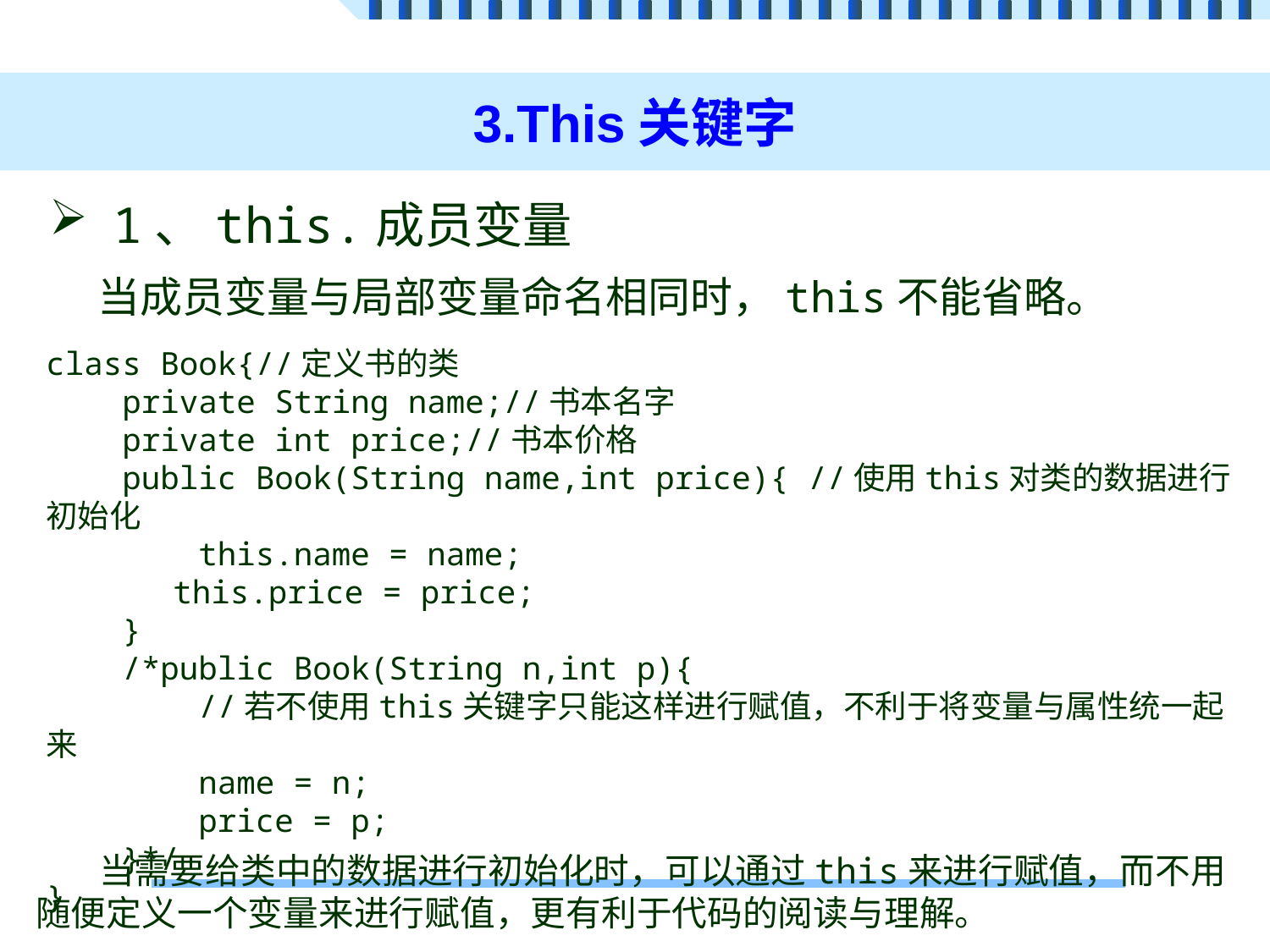

# 3.This关键字
1、this.成员变量
当成员变量与局部变量命名相同时，this不能省略。
class Book{//定义书的类
    private String name;//书本名字
    private int price;//书本价格
    public Book(String name,int price){ //使用this对类的数据进行初始化
        this.name = name;
	this.price = price;
    }
    /*public Book(String n,int p){
        //若不使用this关键字只能这样进行赋值，不利于将变量与属性统一起来
        name = n;
        price = p;
    }*/
}
当需要给类中的数据进行初始化时，可以通过this来进行赋值，而不用随便定义一个变量来进行赋值，更有利于代码的阅读与理解。